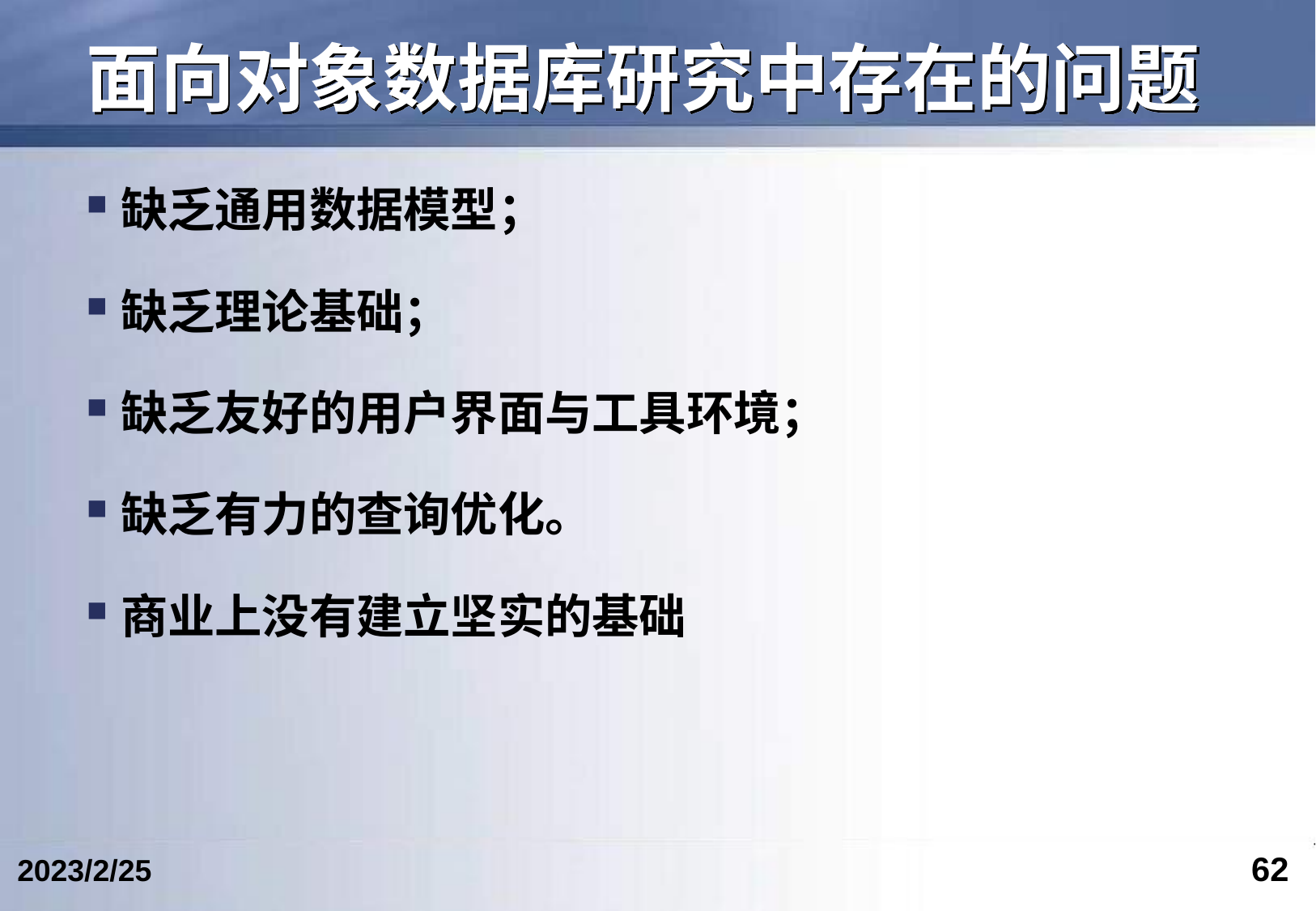

# 面向对象数据库研究中存在的问题
缺乏通用数据模型；
缺乏理论基础；
缺乏友好的用户界面与工具环境；
缺乏有力的查询优化。
商业上没有建立坚实的基础

62
2023/2/25